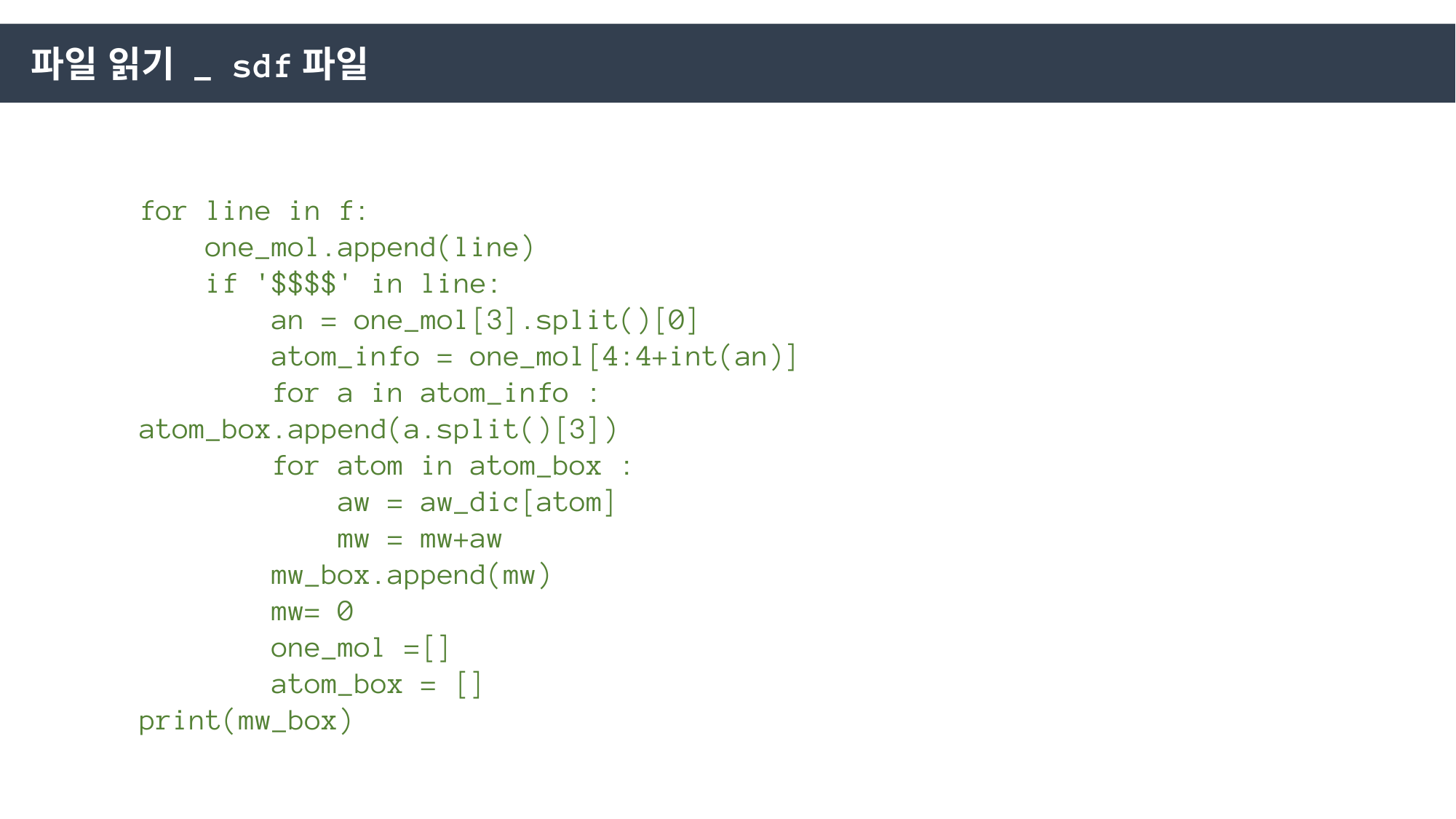

파일 읽기 _ sdf파일
for line in f:
    one_mol.append(line)
    if '$$$$' in line:
        an = one_mol[3].split()[0]
        atom_info = one_mol[4:4+int(an)]
        for a in atom_info :            atom_box.append(a.split()[3])
        for atom in atom_box :
            aw = aw_dic[atom]
            mw = mw+aw
        mw_box.append(mw)
        mw= 0
        one_mol =[]
        atom_box = []
print(mw_box)